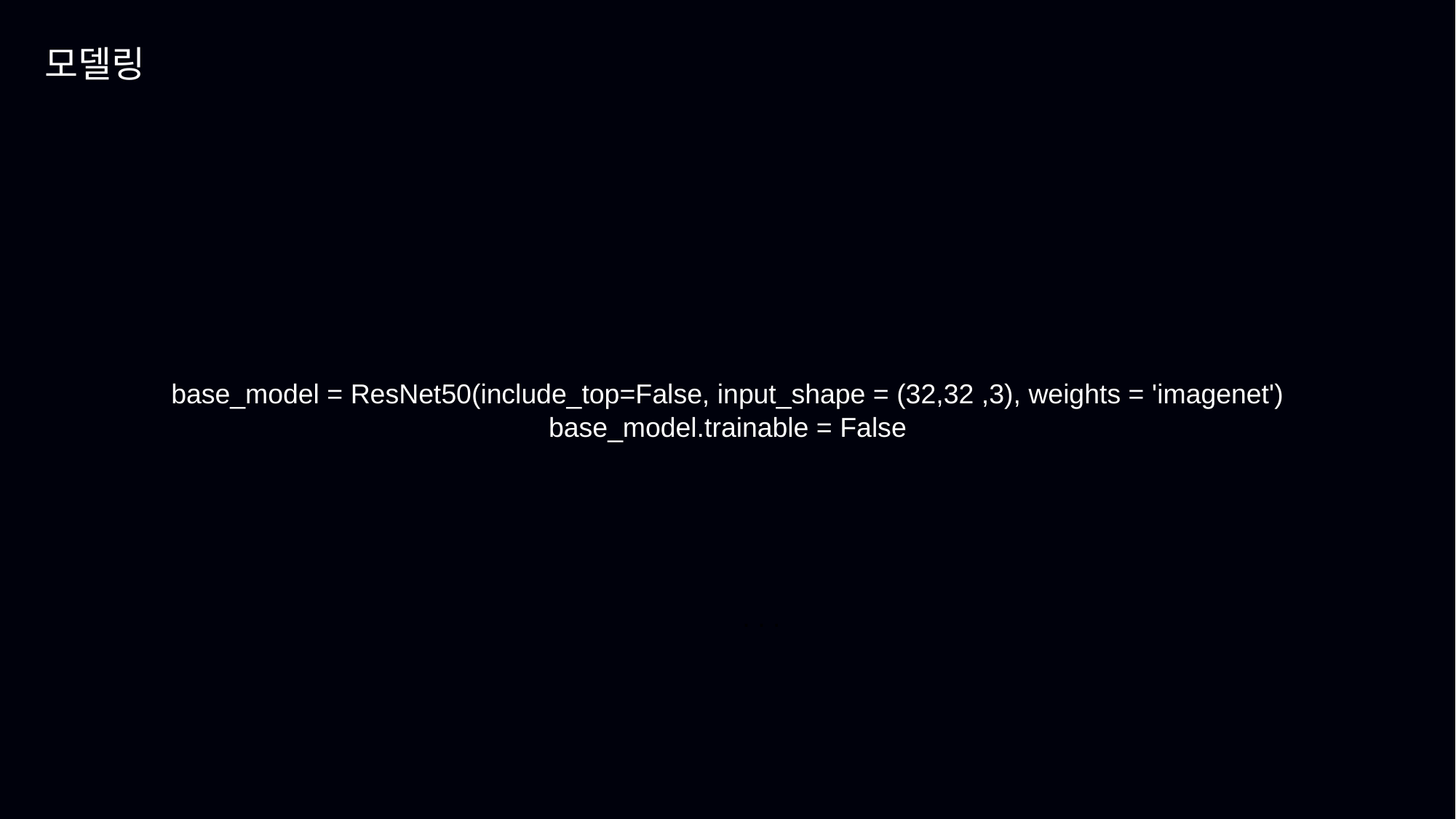

base_model = ResNet50(include_top=False, input_shape = (32,32 ,3), weights = 'imagenet')
base_model.trainable = False
모델링
. . .